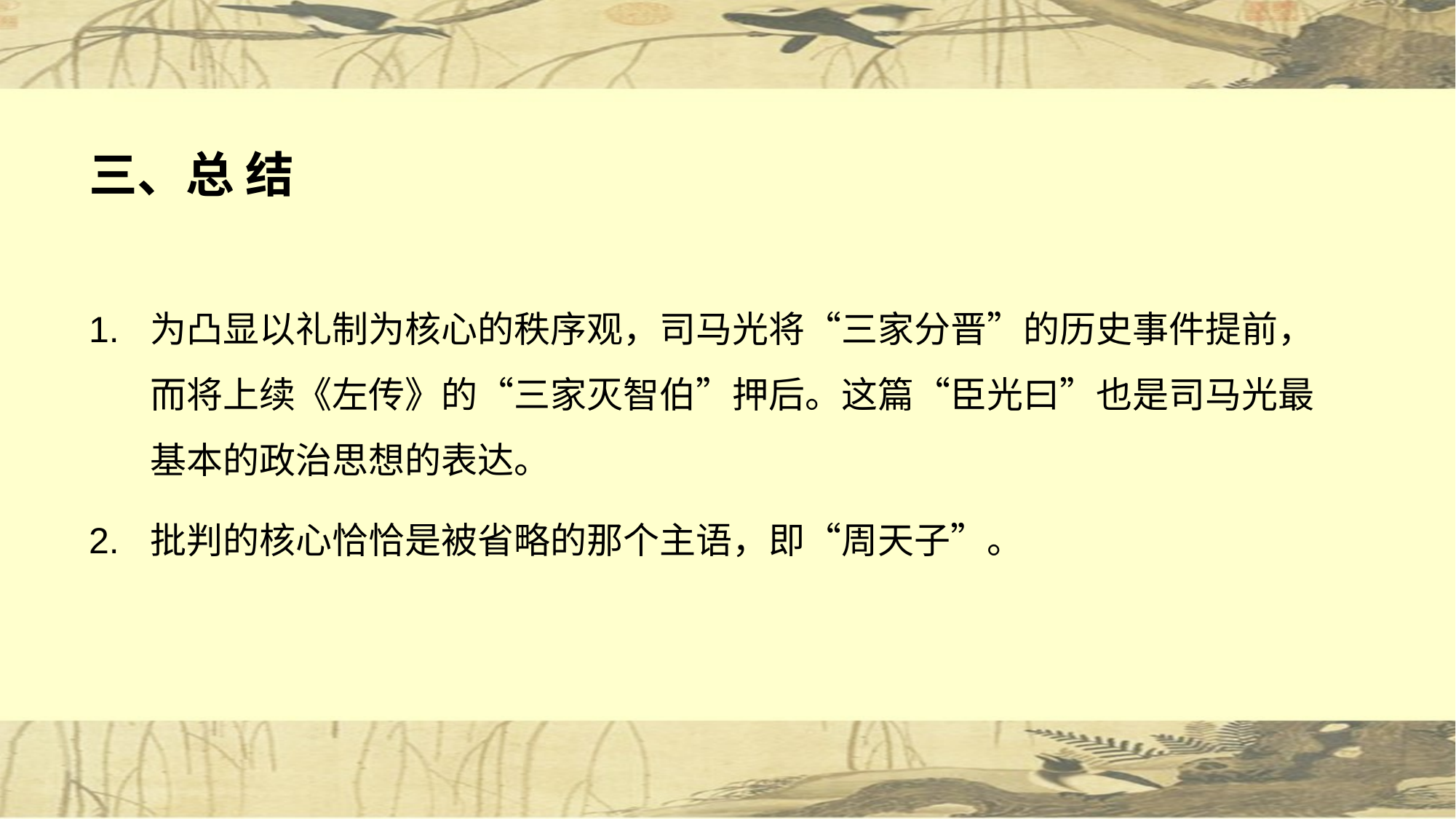

三、总 结
为凸显以礼制为核心的秩序观，司马光将“三家分晋”的历史事件提前，而将上续《左传》的“三家灭智伯”押后。这篇“臣光曰”也是司马光最基本的政治思想的表达。
批判的核心恰恰是被省略的那个主语，即“周天子”。